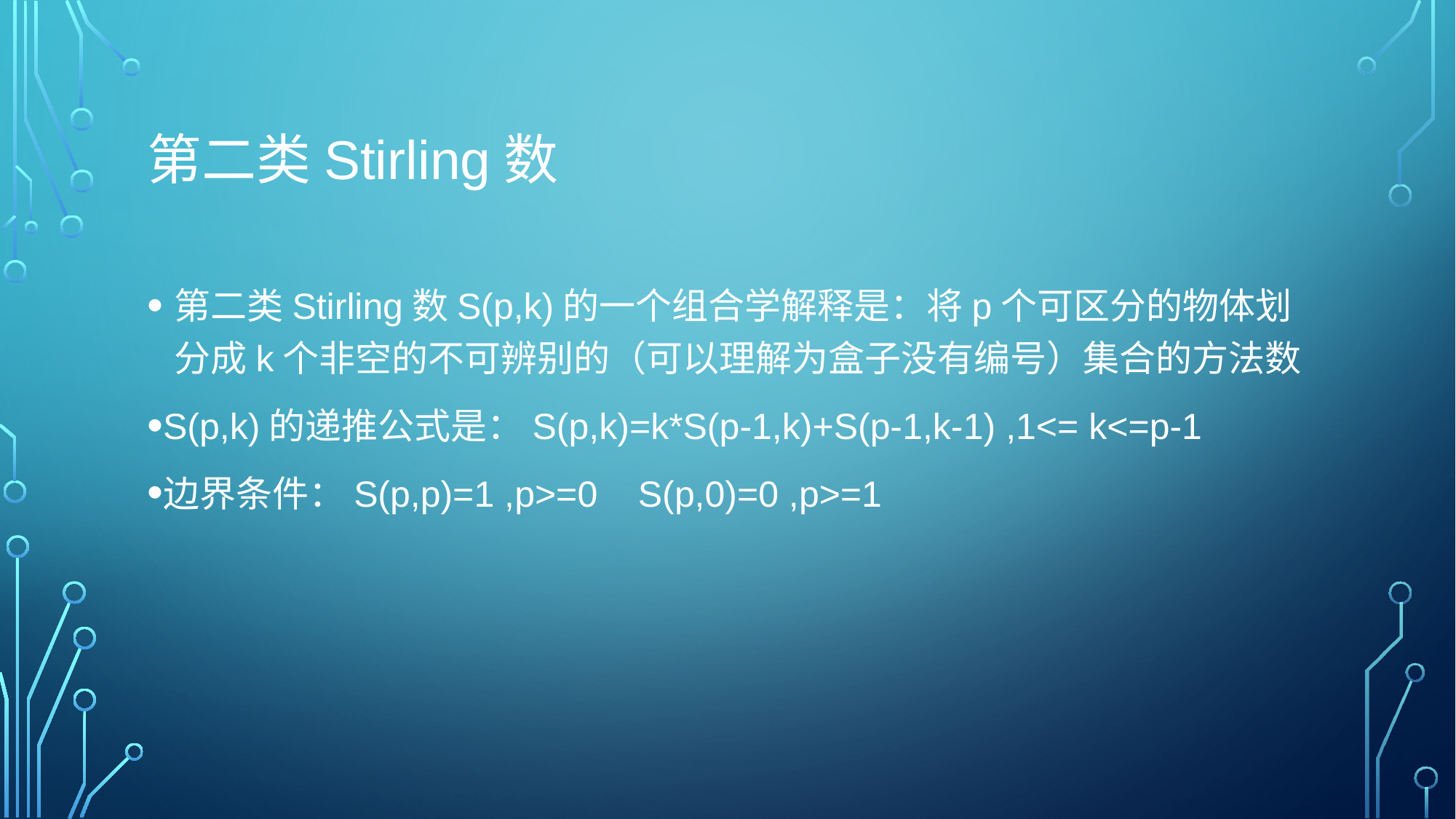

# 第二类Stirling数
第二类Stirling数S(p,k)的一个组合学解释是：将p个可区分的物体划分成k个非空的不可辨别的（可以理解为盒子没有编号）集合的方法数
S(p,k)的递推公式是：S(p,k)=k*S(p-1,k)+S(p-1,k-1) ,1<= k<=p-1
边界条件：S(p,p)=1 ,p>=0    S(p,0)=0 ,p>=1